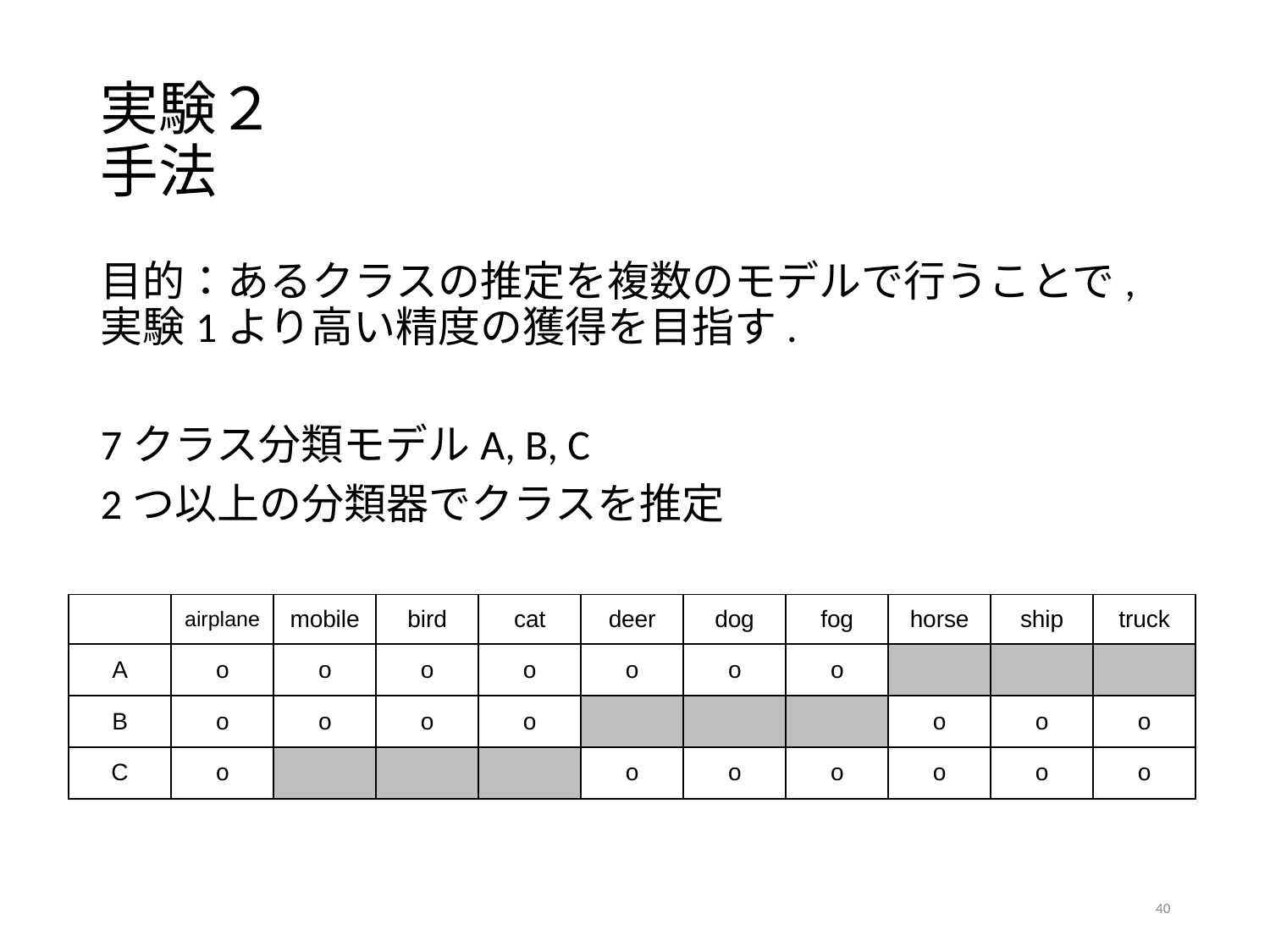

# 実験２ 手法
目的：あるクラスの推定を複数のモデルで行うことで, 実験1より高い精度の獲得を目指す.

7クラス分類モデルA, B, C
2つ以上の分類器でクラスを推定
|  | airplane | mobile | bird | cat | deer | dog | fog | horse | ship | truck |
| --- | --- | --- | --- | --- | --- | --- | --- | --- | --- | --- |
| A | o | o | o | o | o | o | o |  |  |  |
| B | o | o | o | o |  |  |  | o | o | o |
| C | o |  |  |  | o | o | o | o | o | o |
40